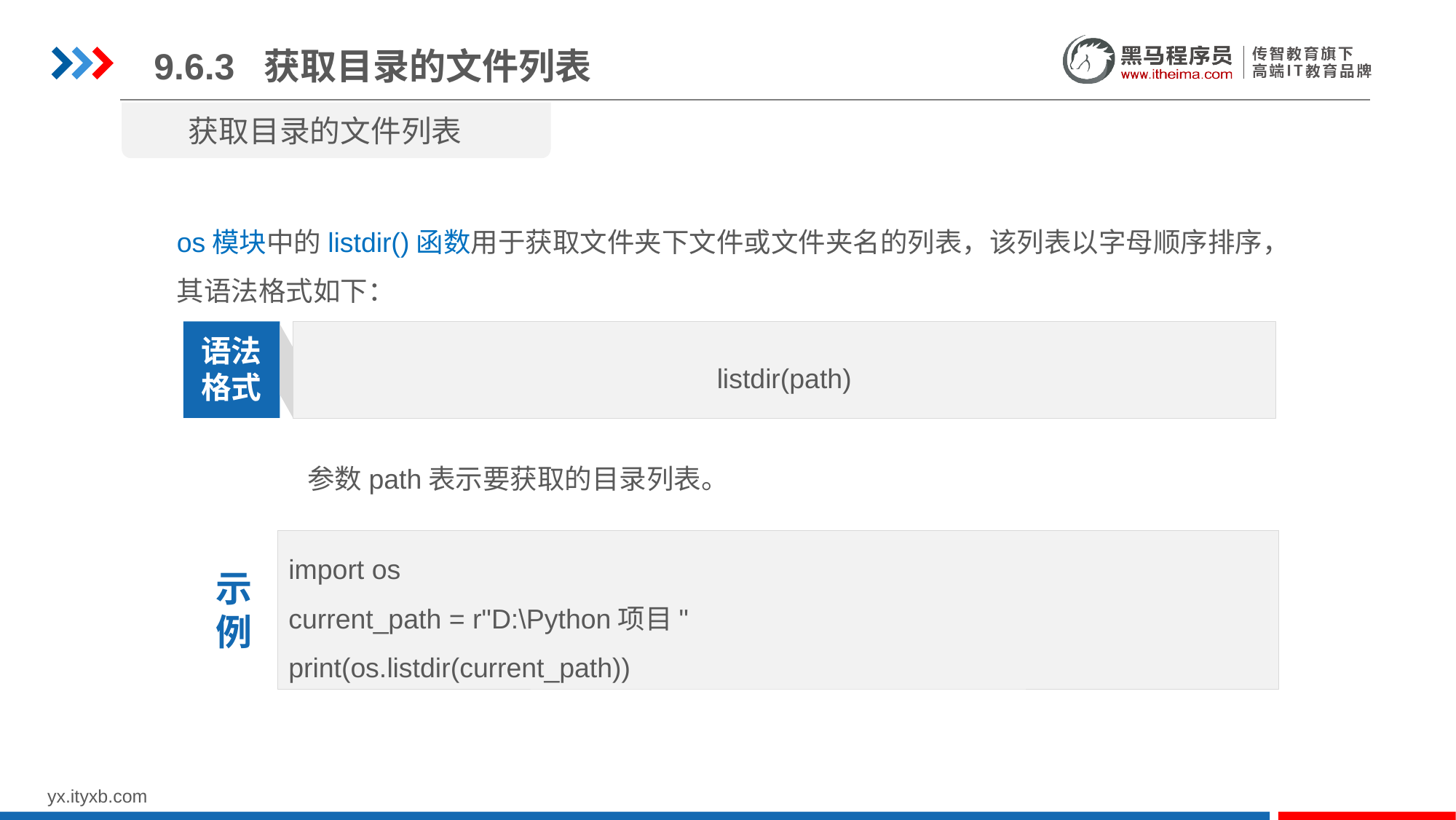

9.6.3  获取目录的文件列表

获取目录的文件列表
os模块中的listdir()函数用于获取文件夹下文件或文件夹名的列表，该列表以字母顺序排序，其语法格式如下：

listdir(path)

语法
格式
参数path表示要获取的目录列表。
import os
current_path = r"D:\Python项目"
print(os.listdir(current_path))
示
例